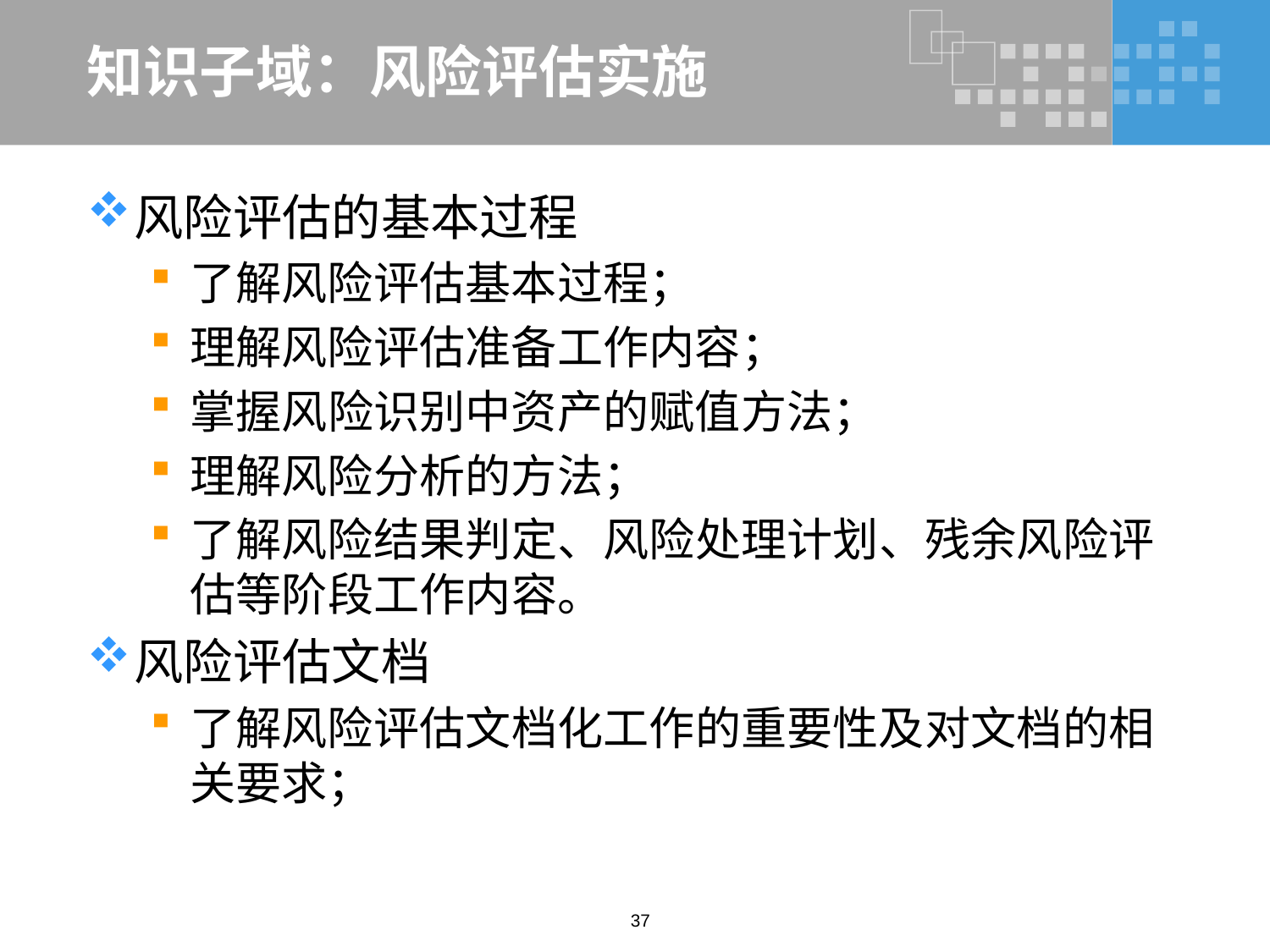

# 知识子域：风险评估实施
风险评估的基本过程
了解风险评估基本过程；
理解风险评估准备工作内容；
掌握风险识别中资产的赋值方法；
理解风险分析的方法；
了解风险结果判定、风险处理计划、残余风险评估等阶段工作内容。
风险评估文档
了解风险评估文档化工作的重要性及对文档的相关要求；

37